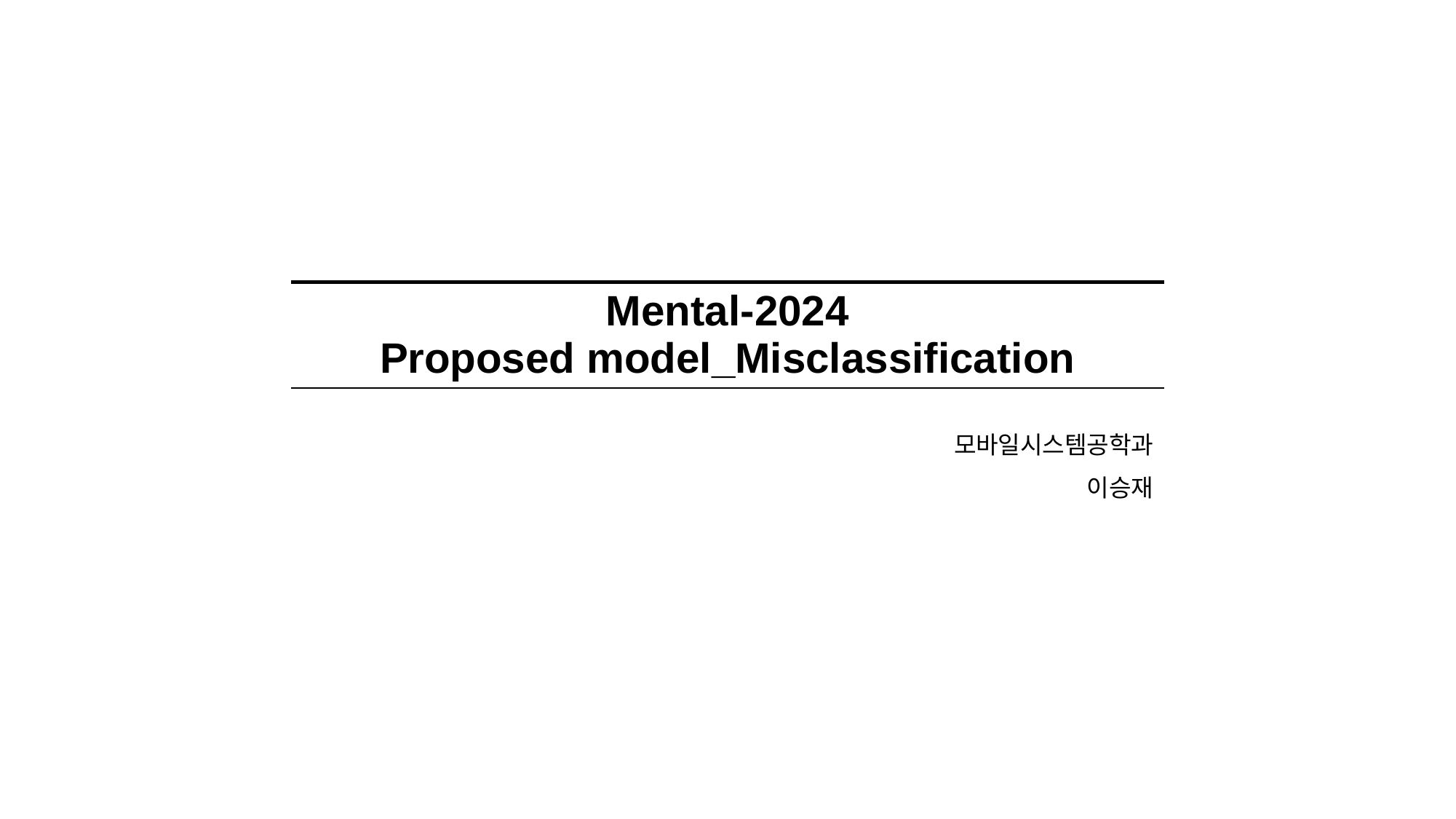

| Mental-2024 Proposed model\_Misclassification |
| --- |
모바일시스템공학과
이승재